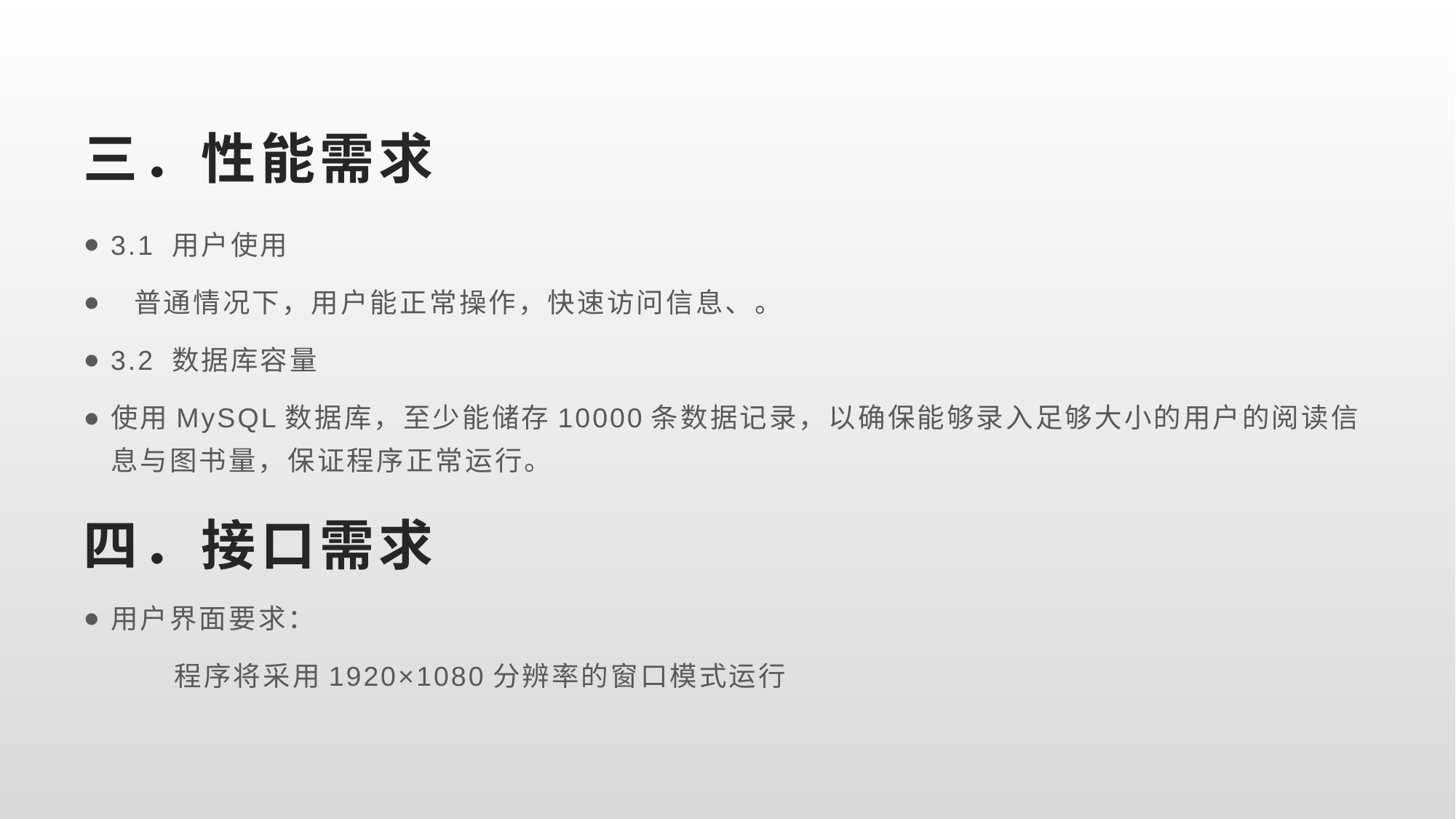

三．性能需求
3.1 用户使用
  普通情况下，用户能正常操作，快速访问信息、。
3.2 数据库容量
使用MySQL数据库，至少能储存10000条数据记录，以确保能够录入足够大小的用户的阅读信息与图书量，保证程序正常运行。
四．接口需求
用户界面要求：
          程序将采用1920×1080分辨率的窗口模式运行